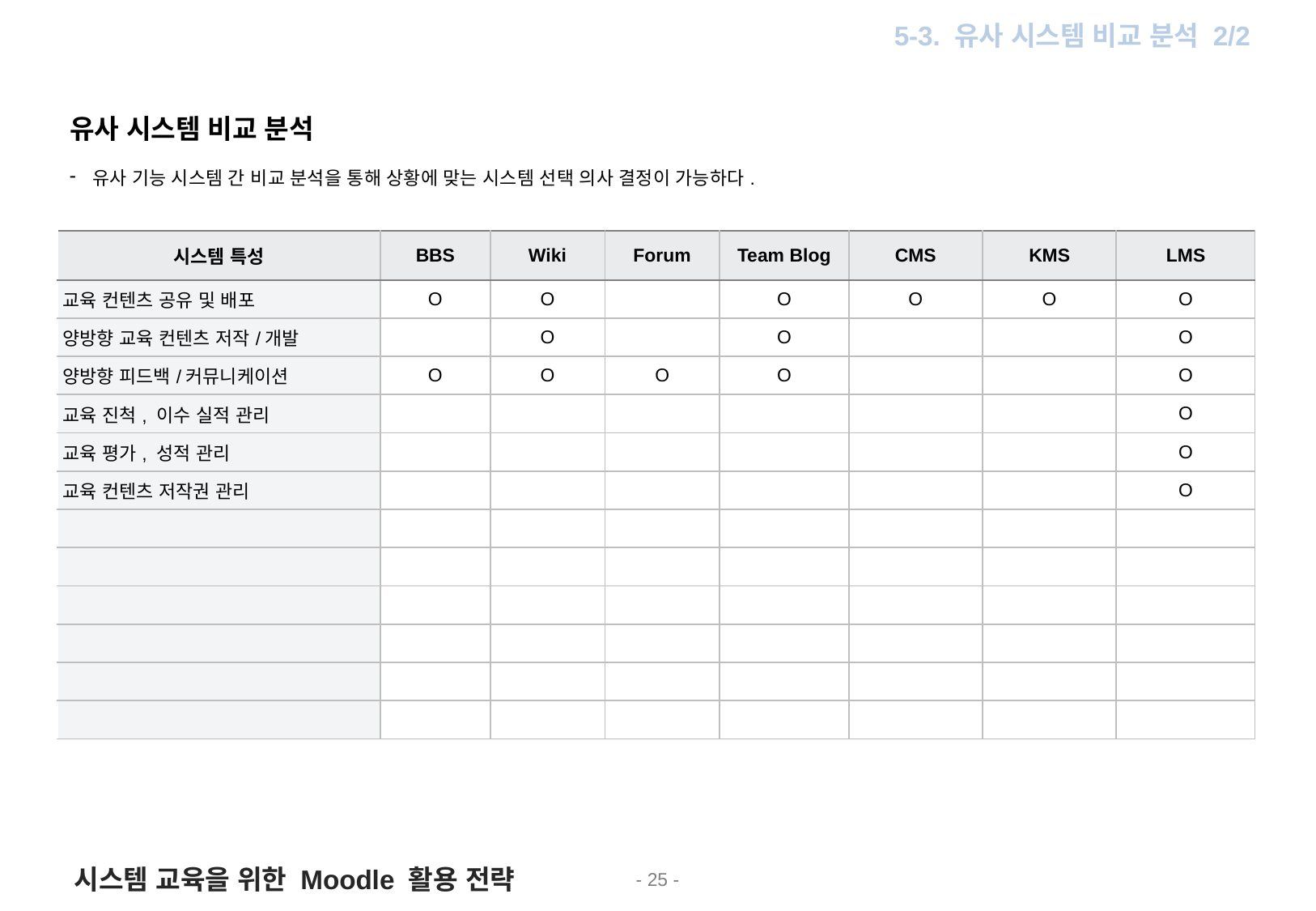

5. 권고안
5-3. 유사 시스템 비교 분석 2/2
유사 시스템 비교 분석

유사 기능 시스템 간 비교 분석을 통해 상황에 맞는 시스템 선택 의사 결정이 가능하다.
| 시스템 특성 | BBS | Wiki | Forum | Team Blog | CMS | KMS | LMS |
| --- | --- | --- | --- | --- | --- | --- | --- |
| 교육 컨텐츠 공유 및 배포 | O | O |  | O | O | O | O |
| 양방향 교육 컨텐츠 저작/개발 |  | O |  | O |  |  | O |
| 양방향 피드백/커뮤니케이션 | O | O | O | O |  |  | O |
| 교육 진척, 이수 실적 관리 |  |  |  |  |  |  | O |
| 교육 평가, 성적 관리 |  |  |  |  |  |  | O |
| 교육 컨텐츠 저작권 관리 |  |  |  |  |  |  | O |
|  |  |  |  |  |  |  |  |
|  |  |  |  |  |  |  |  |
|  |  |  |  |  |  |  |  |
|  |  |  |  |  |  |  |  |
|  |  |  |  |  |  |  |  |
|  |  |  |  |  |  |  |  |